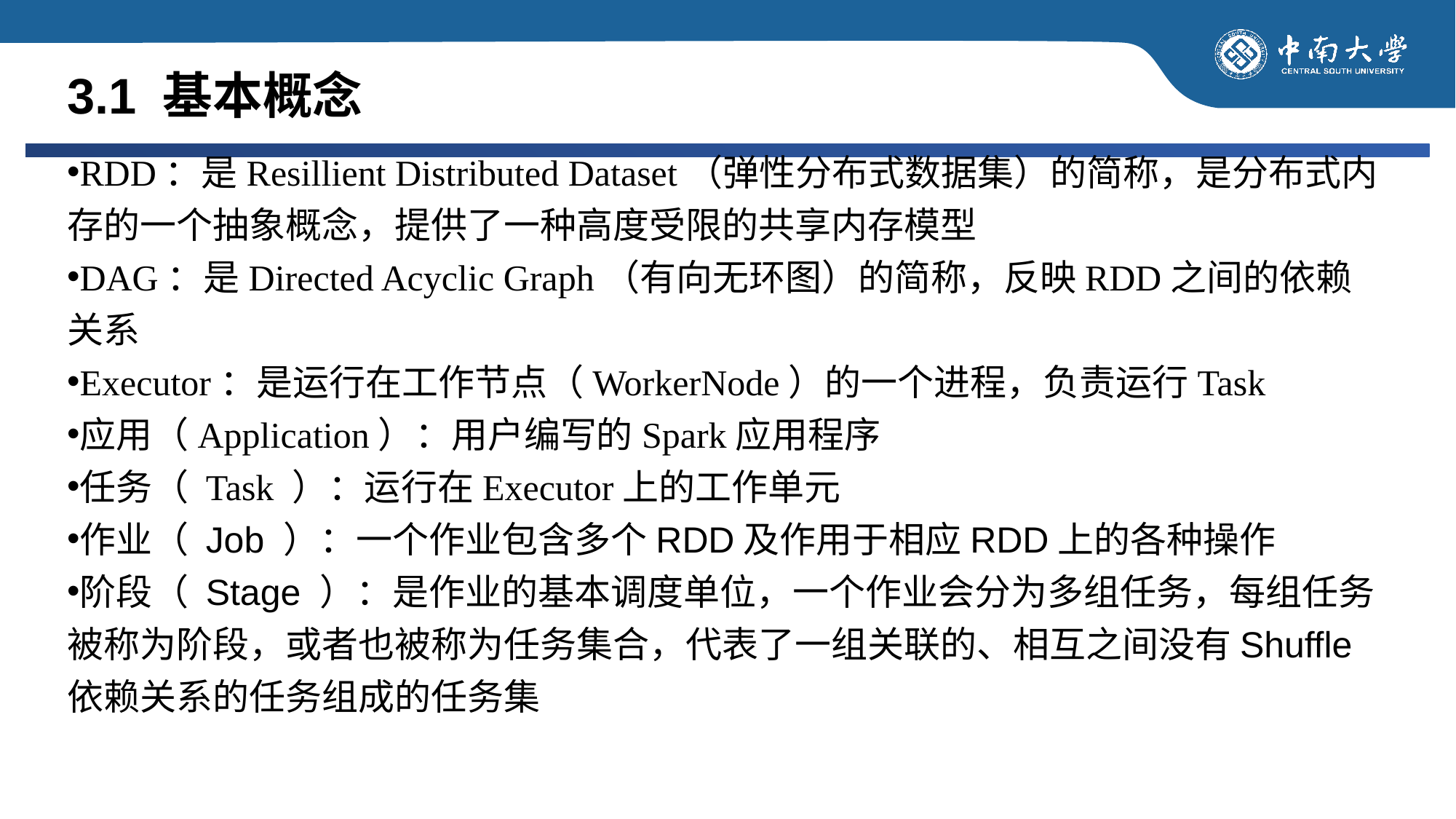

# 3.1 基本概念
RDD：是Resillient Distributed Dataset（弹性分布式数据集）的简称，是分布式内存的一个抽象概念，提供了一种高度受限的共享内存模型
DAG：是Directed Acyclic Graph（有向无环图）的简称，反映RDD之间的依赖关系
Executor：是运行在工作节点（WorkerNode）的一个进程，负责运行Task
应用（Application）：用户编写的Spark应用程序
任务（ Task ）：运行在Executor上的工作单元
作业（ Job ）：一个作业包含多个RDD及作用于相应RDD上的各种操作
阶段（ Stage ）：是作业的基本调度单位，一个作业会分为多组任务，每组任务被称为阶段，或者也被称为任务集合，代表了一组关联的、相互之间没有Shuffle依赖关系的任务组成的任务集